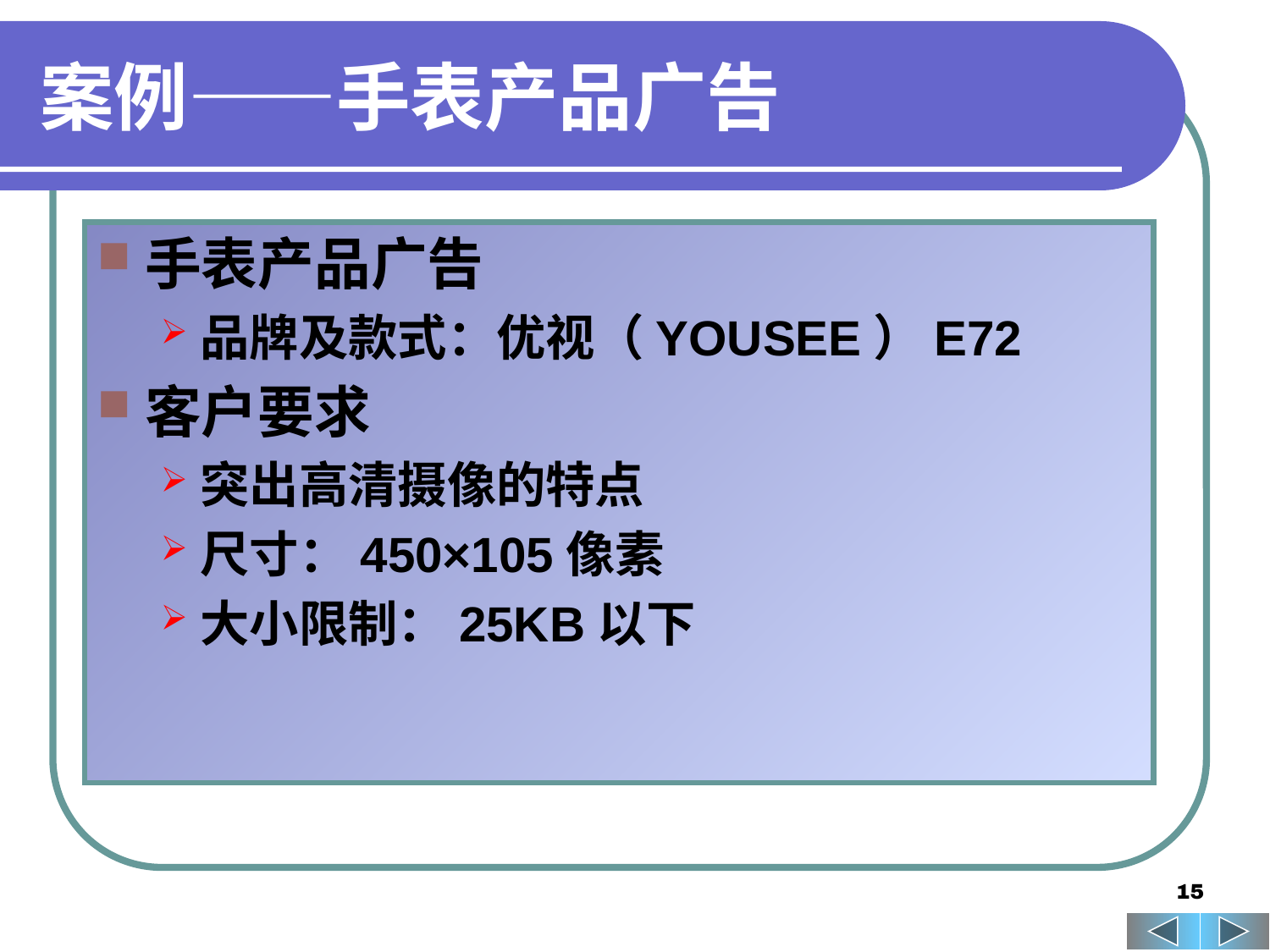

# 案例——手表产品广告
手表产品广告
品牌及款式：优视（YOUSEE）E72
客户要求
突出高清摄像的特点
尺寸：450×105像素
大小限制：25KB以下
15